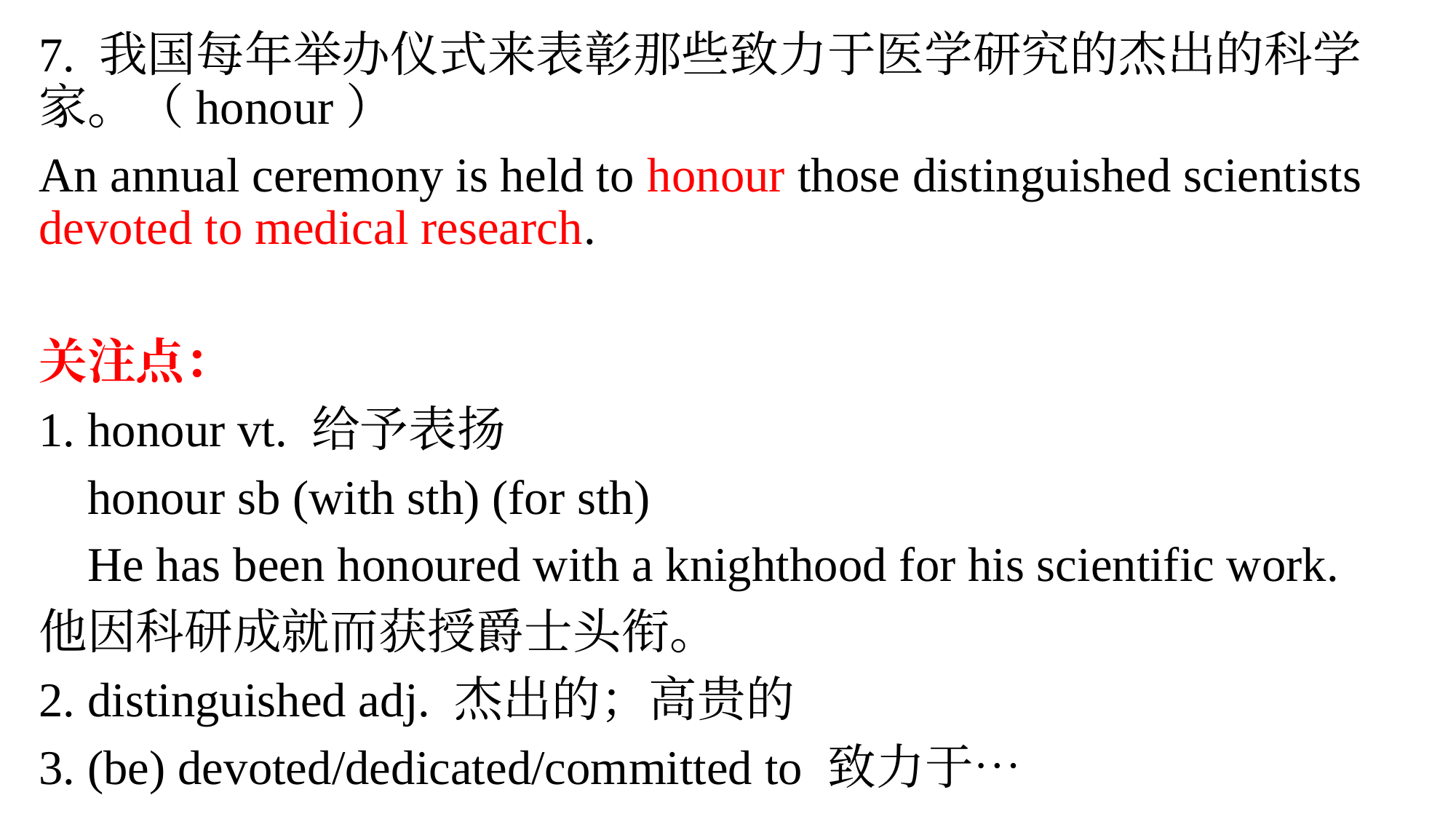

7. 我国每年举办仪式来表彰那些致力于医学研究的杰出的科学家。（honour）
An annual ceremony is held to honour those distinguished scientists devoted to medical research.

关注点：
1. honour vt. 给予表扬
    honour sb (with sth) (for sth)
    He has been honoured with a knighthood for his scientific work.
他因科研成就而获授爵士头衔。
2. distinguished adj. 杰出的；高贵的
3. (be) devoted/dedicated/committed to 致力于…